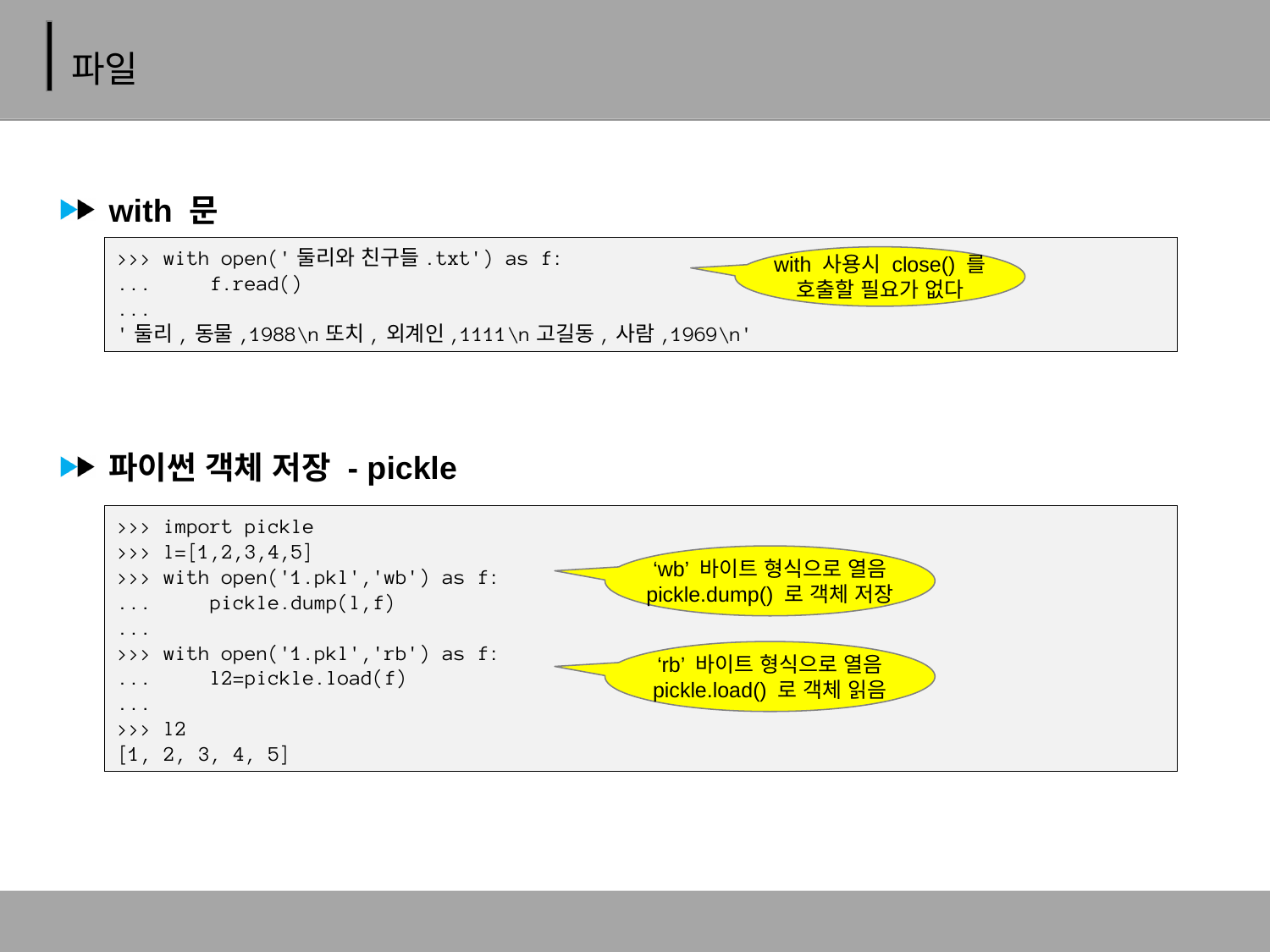

# 파일
with 문

파이썬 객체 저장 - pickle
>>> with open('둘리와 친구들.txt') as f:
...     f.read()
...
'둘리,동물,1988\n또치,외계인,1111\n고길동,사람,1969\n'
with 사용시 close() 를
호출할 필요가 없다
>>> import pickle
>>> l=[1,2,3,4,5]
>>> with open('1.pkl','wb') as f:
...     pickle.dump(l,f)
...
>>> with open('1.pkl','rb') as f:
...     l2=pickle.load(f)
...
>>> l2
[1, 2, 3, 4, 5]
‘wb’ 바이트 형식으로 열음
pickle.dump() 로 객체 저장
‘rb’ 바이트 형식으로 열음
pickle.load() 로 객체 읽음